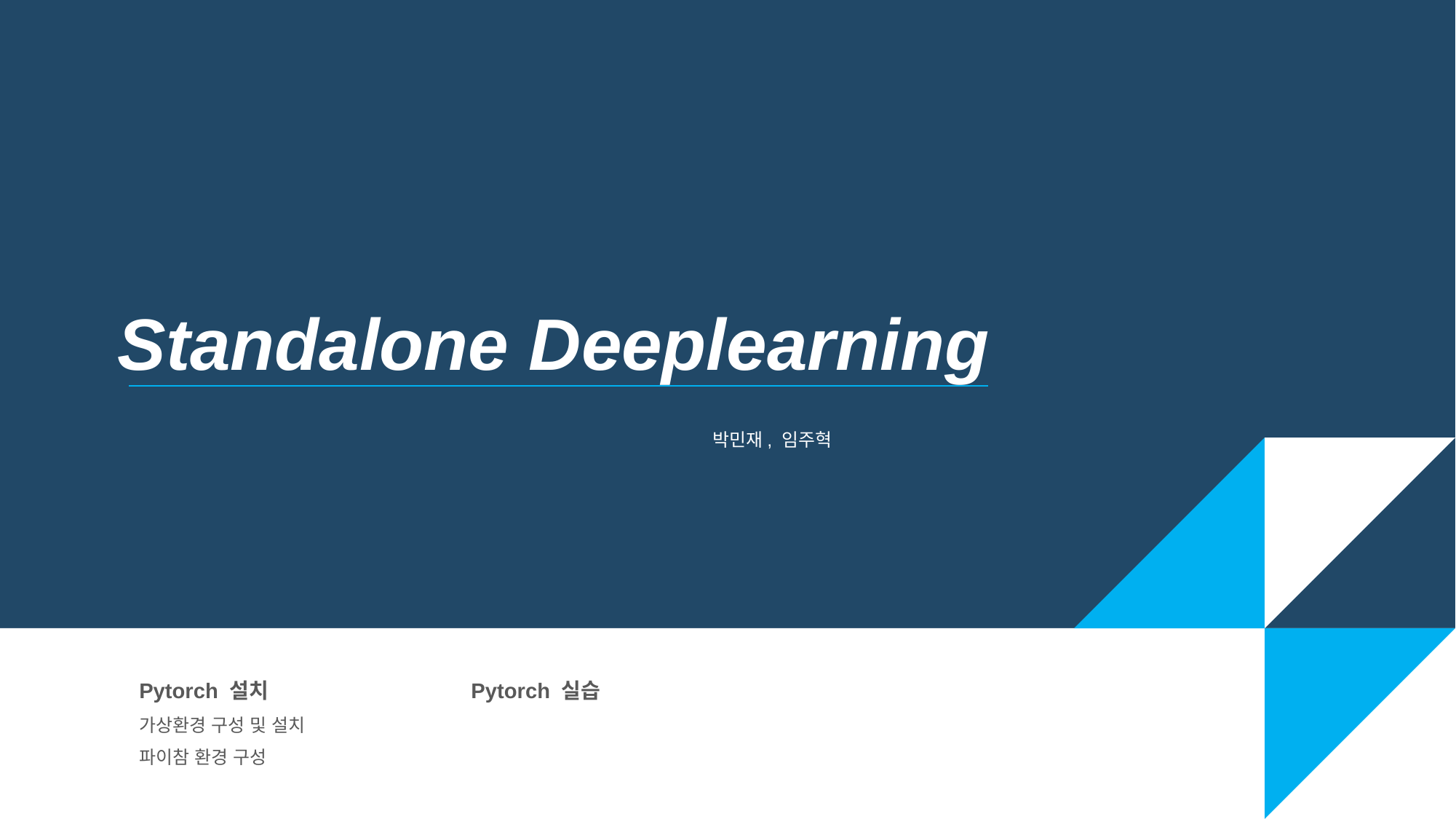

Standalone Deeplearning

                                                                                                                    박민재, 임주혁

Pytorch 설치
가상환경 구성 및 설치
파이참 환경 구성
Pytorch 실습